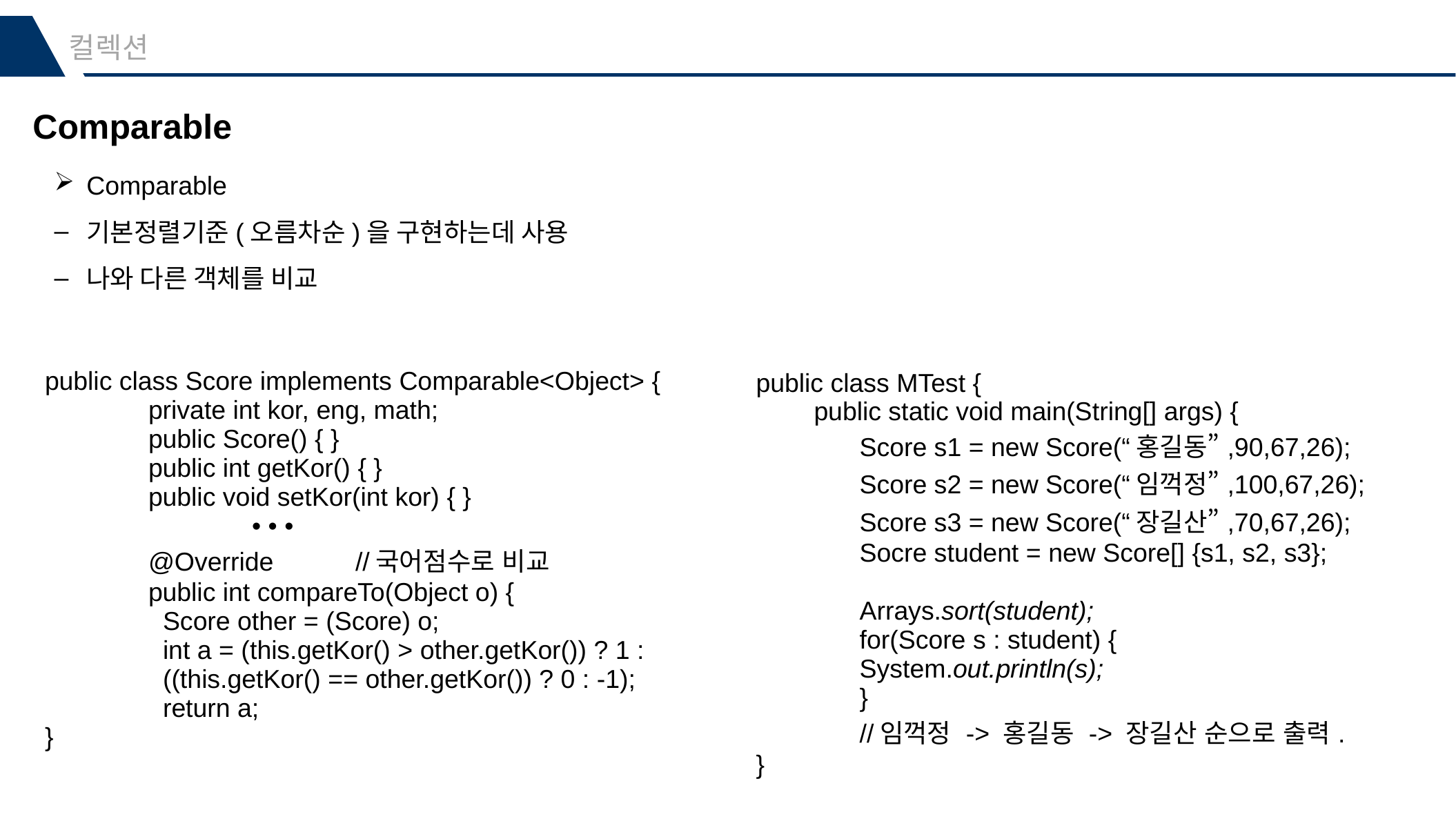

컬렉션

Comparable
Comparable
기본정렬기준(오름차순)을 구현하는데 사용
나와 다른 객체를 비교
| public class Score implements Comparable<Object> { private int kor, eng, math; public Score() { } public int getKor() { } public void setKor(int kor) { } • • • @Override //국어점수로 비교 public int compareTo(Object o) { Score other = (Score) o; int a = (this.getKor() > other.getKor()) ? 1 : ((this.getKor() == other.getKor()) ? 0 : -1); return a; } |
| --- |
| public class MTest { public static void main(String[] args) { Score s1 = new Score(“홍길동”,90,67,26); Score s2 = new Score(“임꺽정”,100,67,26); Score s3 = new Score(“장길산”,70,67,26); Socre student = new Score[] {s1, s2, s3}; Arrays.sort(student); for(Score s : student) { System.out.println(s); } //임꺽정 -> 홍길동 -> 장길산 순으로 출력. } |
| --- |